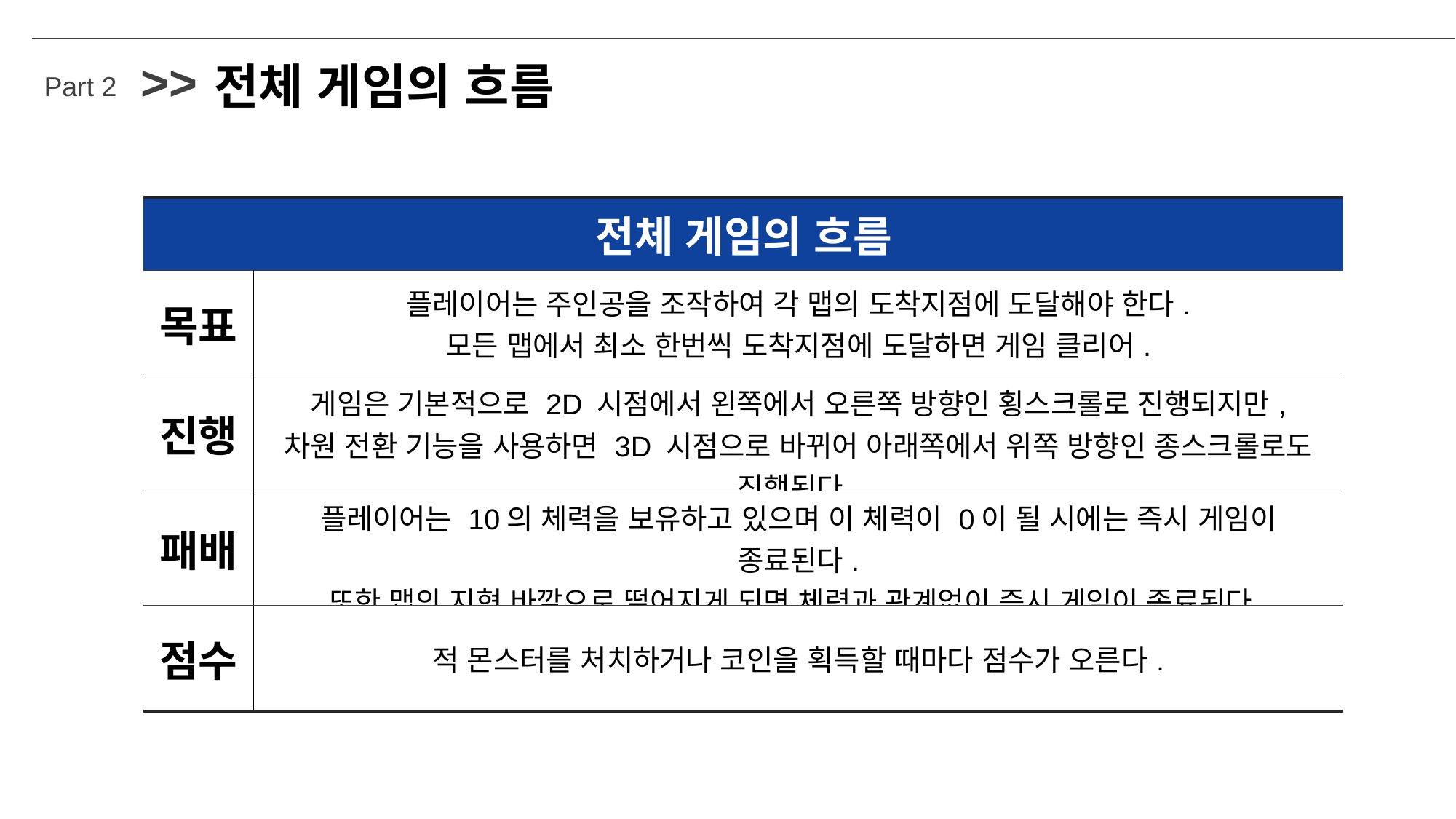

>>
전체 게임의 흐름
Part 2
| 전체 게임의 흐름 |  |
| --- | --- |
| 목표 | 플레이어는 주인공을 조작하여 각 맵의 도착지점에 도달해야 한다. 모든 맵에서 최소 한번씩 도착지점에 도달하면 게임 클리어. |
| 진행 | 게임은 기본적으로 2D 시점에서 왼쪽에서 오른쪽 방향인 횡스크롤로 진행되지만, 차원 전환 기능을 사용하면 3D 시점으로 바뀌어 아래쪽에서 위쪽 방향인 종스크롤로도 진행된다. |
| 패배 | 플레이어는 10의 체력을 보유하고 있으며 이 체력이 0이 될 시에는 즉시 게임이 종료된다. 또한 맵의 지형 바깥으로 떨어지게 되면 체력과 관계없이 즉시 게임이 종료된다. |
| 점수 | 적 몬스터를 처치하거나 코인을 획득할 때마다 점수가 오른다. |